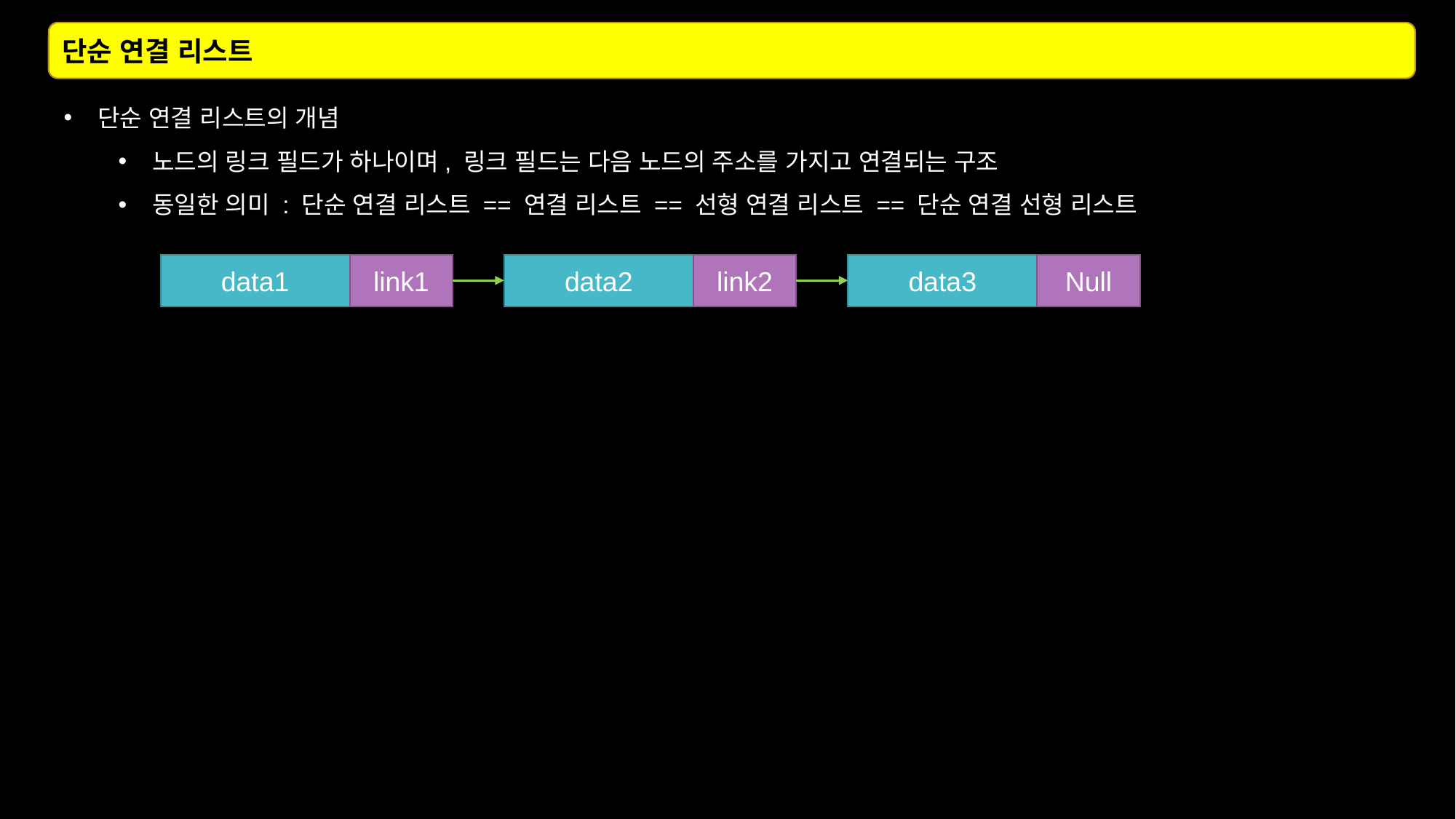

단순 연결 리스트
단순 연결 리스트의 개념
노드의 링크 필드가 하나이며, 링크 필드는 다음 노드의 주소를 가지고 연결되는 구조
동일한 의미 : 단순 연결 리스트 == 연결 리스트 == 선형 연결 리스트 == 단순 연결 선형 리스트
data1
link1
data2
link2
data3
Null